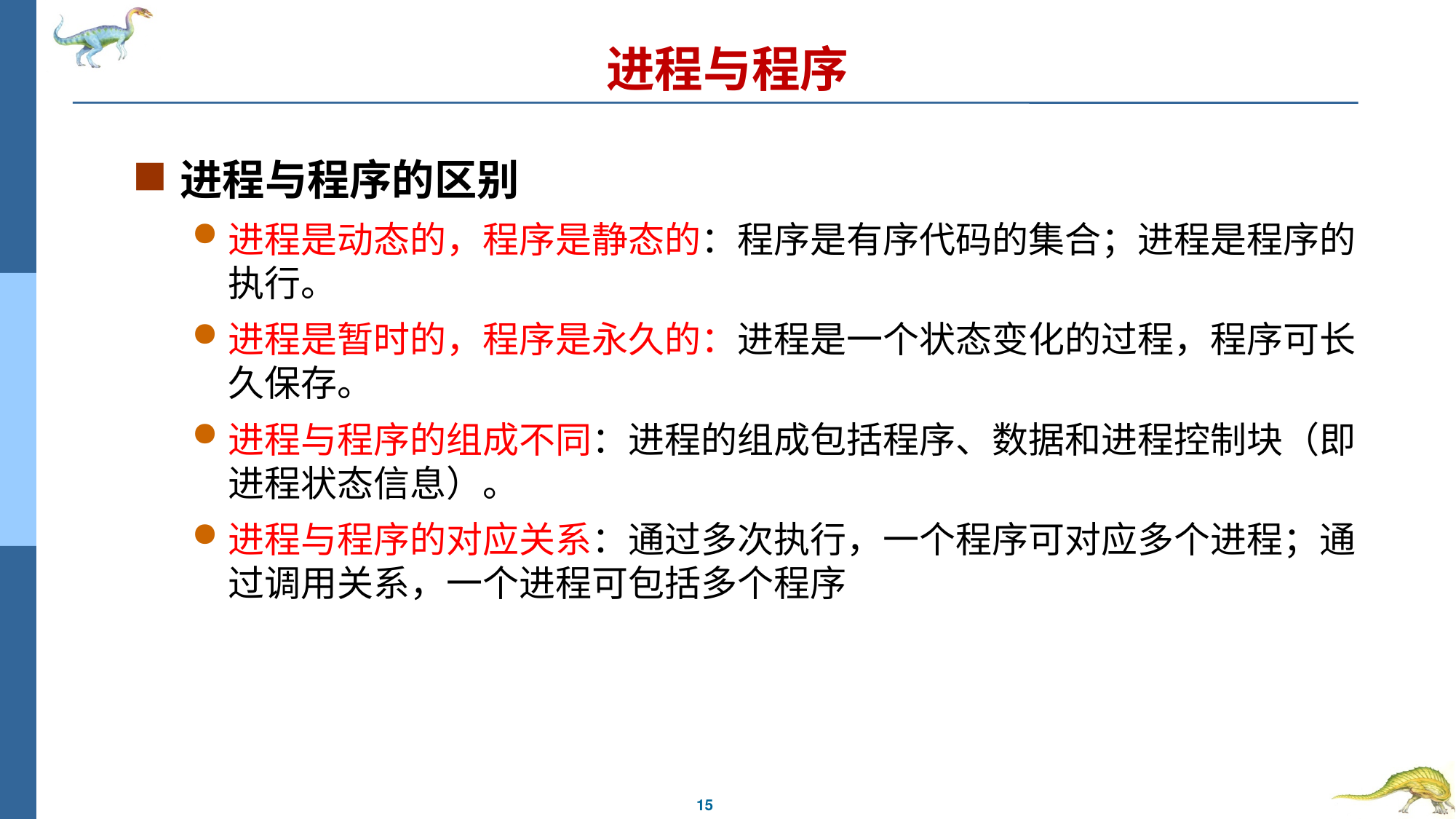

# 进程与程序
进程与程序的区别
进程是动态的，程序是静态的：程序是有序代码的集合；进程是程序的执行。
进程是暂时的，程序是永久的：进程是一个状态变化的过程，程序可长久保存。
进程与程序的组成不同：进程的组成包括程序、数据和进程控制块（即进程状态信息）。
进程与程序的对应关系：通过多次执行，一个程序可对应多个进程；通过调用关系，一个进程可包括多个程序